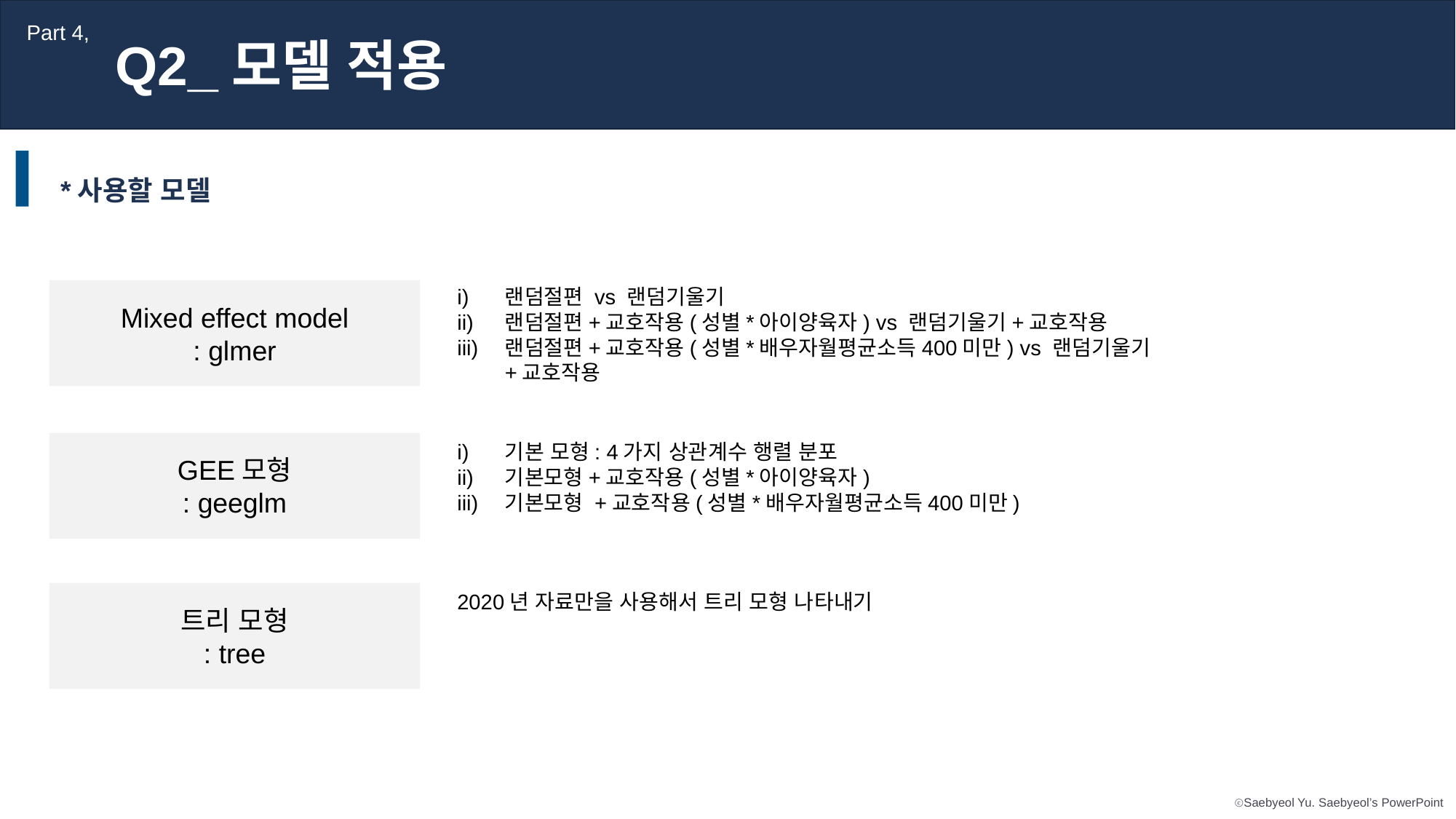

Part 4,
Q2_모델 적용

*사용할 모델
랜덤절편 vs 랜덤기울기
랜덤절편+교호작용(성별*아이양육자) vs 랜덤기울기+교호작용
랜덤절편+교호작용(성별*배우자월평균소득400미만) vs 랜덤기울기+교호작용
Mixed effect model
: glmer
GEE모형
: geeglm
기본 모형: 4가지 상관계수 행렬 분포
기본모형+교호작용(성별*아이양육자)
기본모형 +교호작용(성별*배우자월평균소득400미만)
트리 모형
: tree
2020년 자료만을 사용해서 트리 모형 나타내기